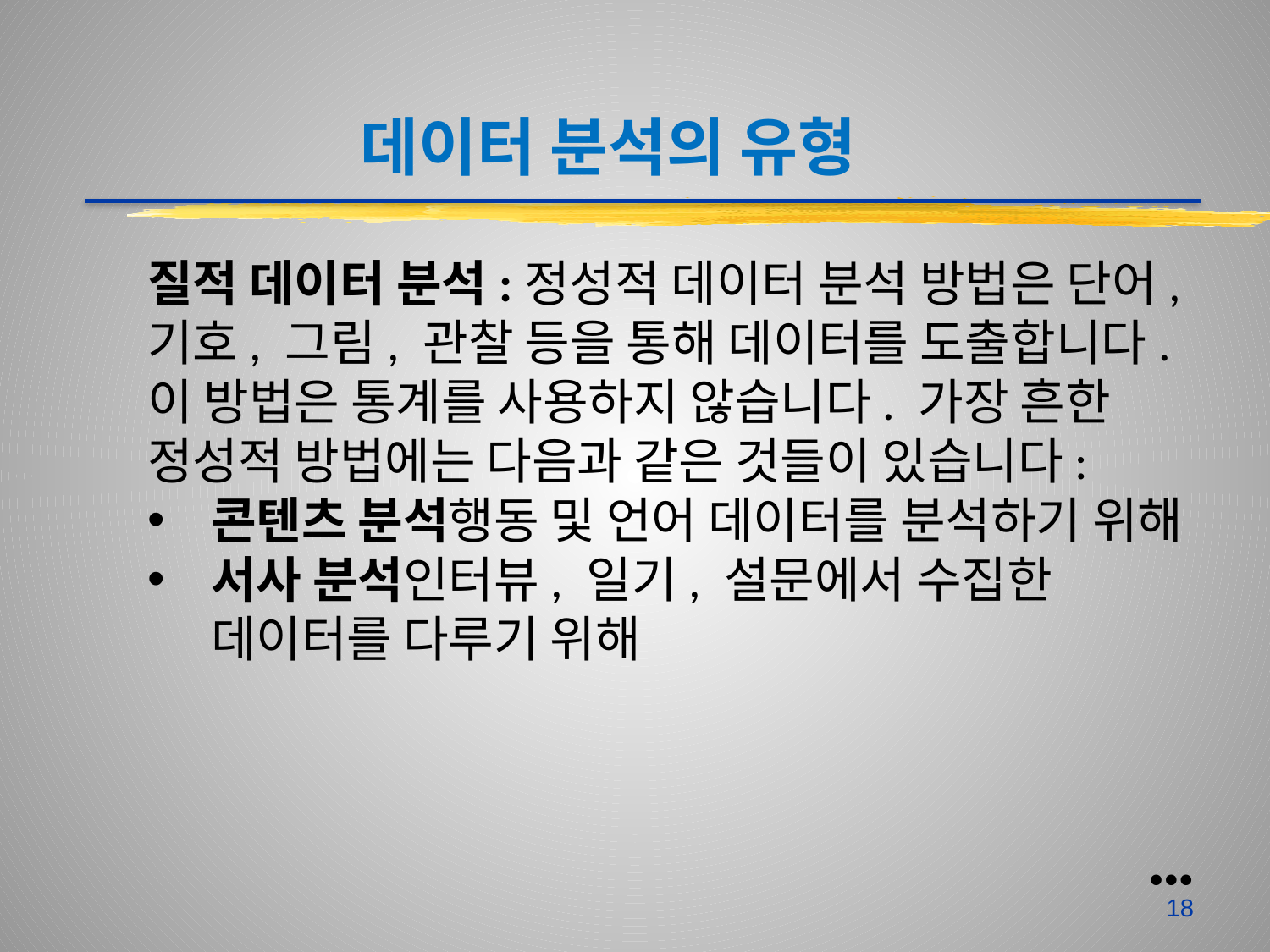

데이터 분석의 유형
질적 데이터 분석:정성적 데이터 분석 방법은 단어, 기호, 그림, 관찰 등을 통해 데이터를 도출합니다. 이 방법은 통계를 사용하지 않습니다. 가장 흔한 정성적 방법에는 다음과 같은 것들이 있습니다:
콘텐츠 분석행동 및 언어 데이터를 분석하기 위해
서사 분석인터뷰, 일기, 설문에서 수집한 데이터를 다루기 위해

●●●
18